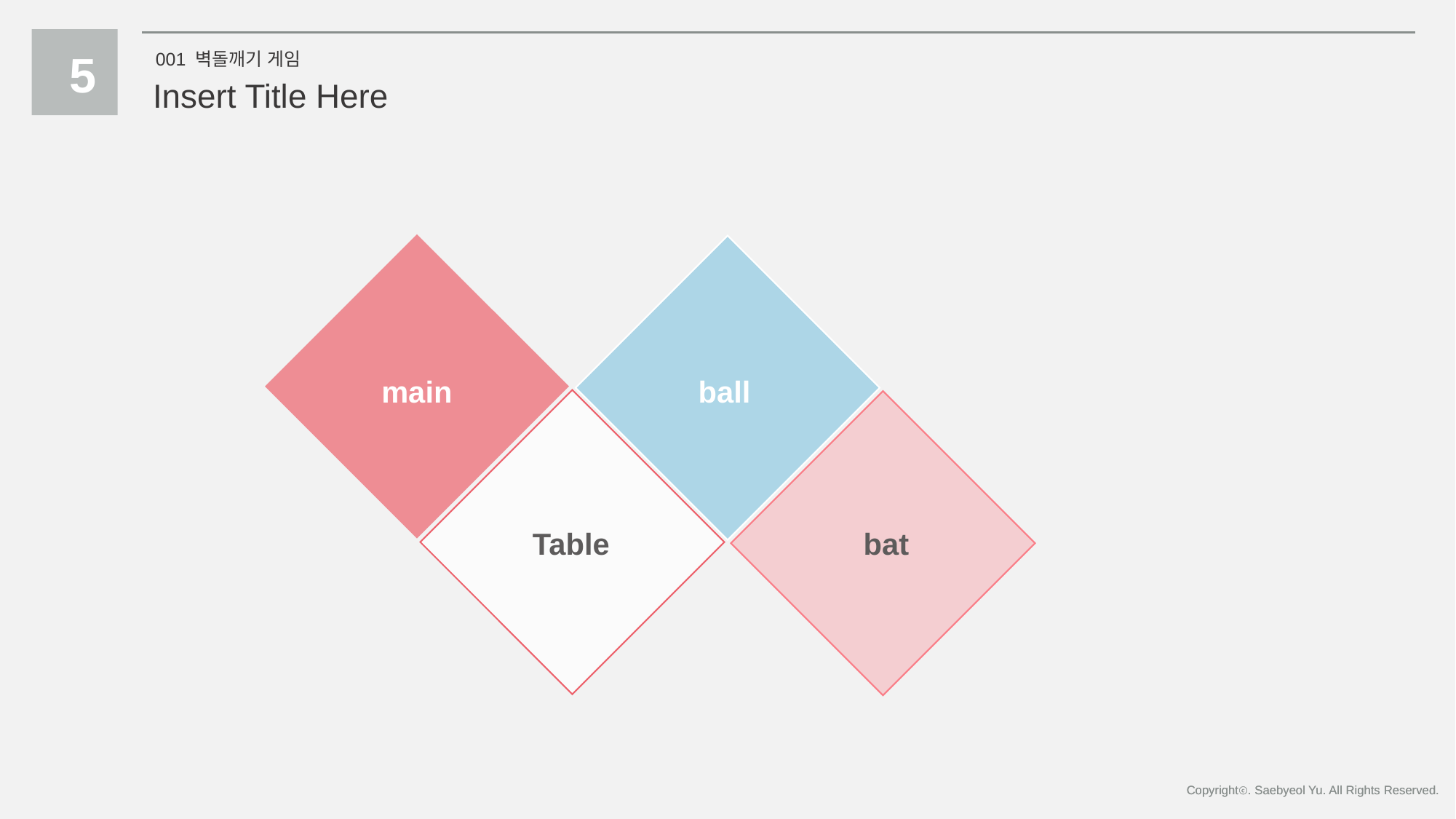

5
001 벽돌깨기 게임
Insert Title Here

main
ball

Table
bat
Copyrightⓒ. Saebyeol Yu. All Rights Reserved.